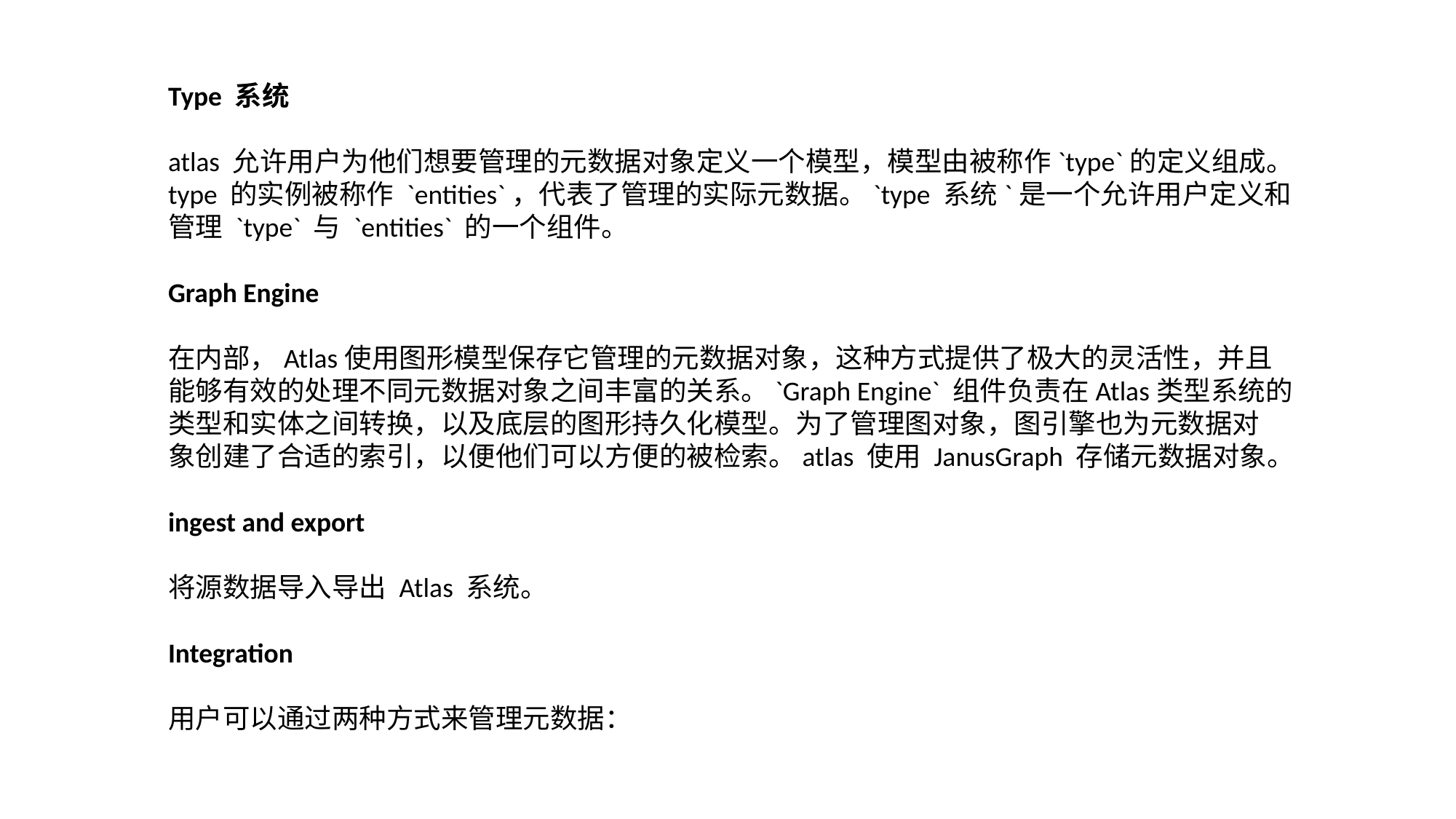

Type 系统
atlas 允许用户为他们想要管理的元数据对象定义一个模型，模型由被称作`type`的定义组成。
type 的实例被称作 `entities`，代表了管理的实际元数据。`type 系统`是一个允许用户定义和
管理 `type` 与 `entities` 的一个组件。
Graph Engine
在内部，Atlas使用图形模型保存它管理的元数据对象，这种方式提供了极大的灵活性，并且
能够有效的处理不同元数据对象之间丰富的关系。`Graph Engine` 组件负责在Atlas类型系统的
类型和实体之间转换，以及底层的图形持久化模型。为了管理图对象，图引擎也为元数据对
象创建了合适的索引，以便他们可以方便的被检索。atlas 使用 JanusGraph 存储元数据对象。
ingest and export
将源数据导入导出 Atlas 系统。
Integration
用户可以通过两种方式来管理元数据：